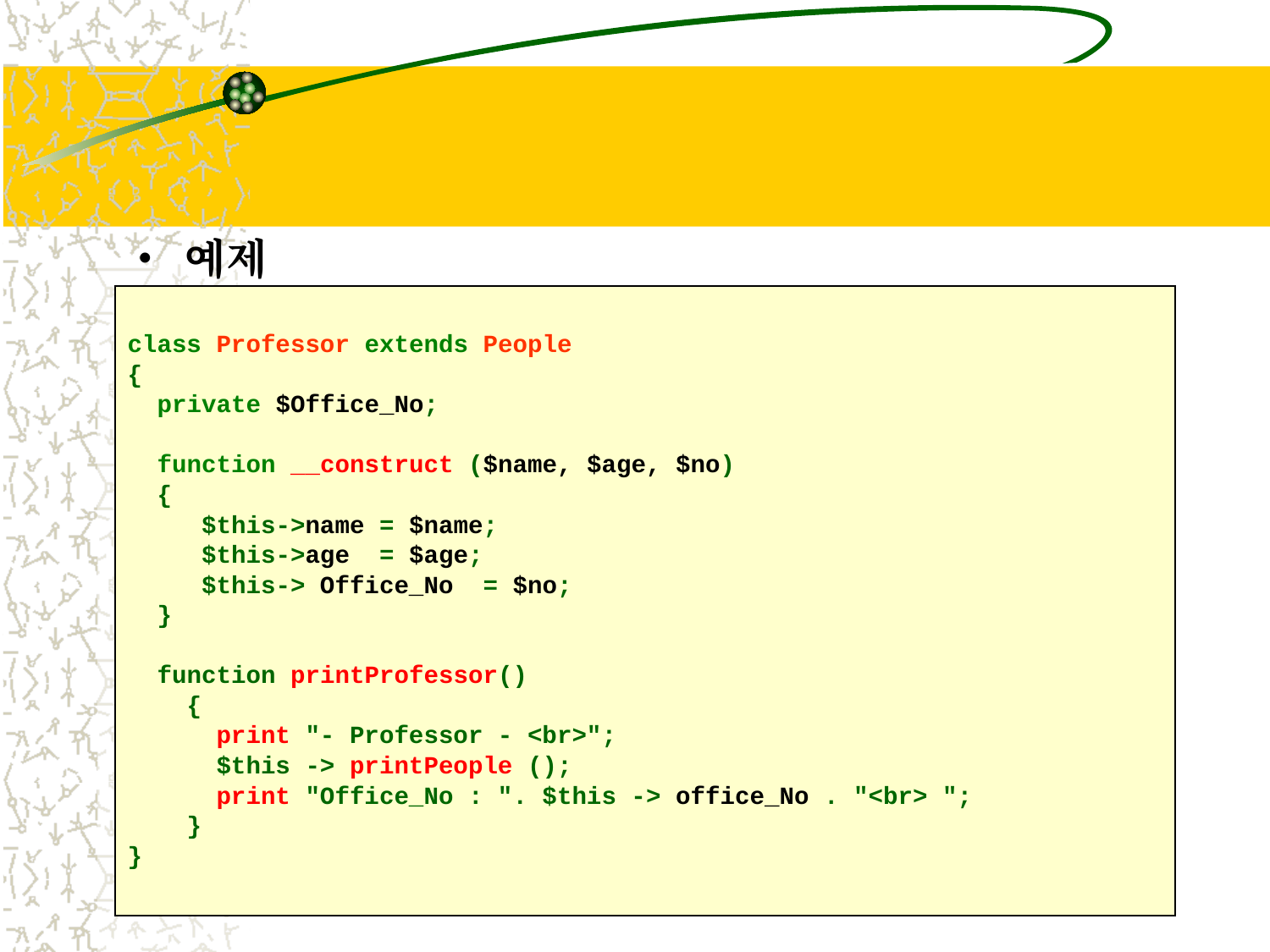

#
예제
class Professor extends People
{
  private $Office_No;

  function __construct ($name, $age, $no)
  {
     $this->name = $name;
     $this->age  = $age;
     $this-> Office_No  = $no;
  }

  function printProfessor()
    {
      print "- Professor - <br>";
      $this -> printPeople ();
      print "Office_No : ". $this -> office_No . "<br> ";
    }
}